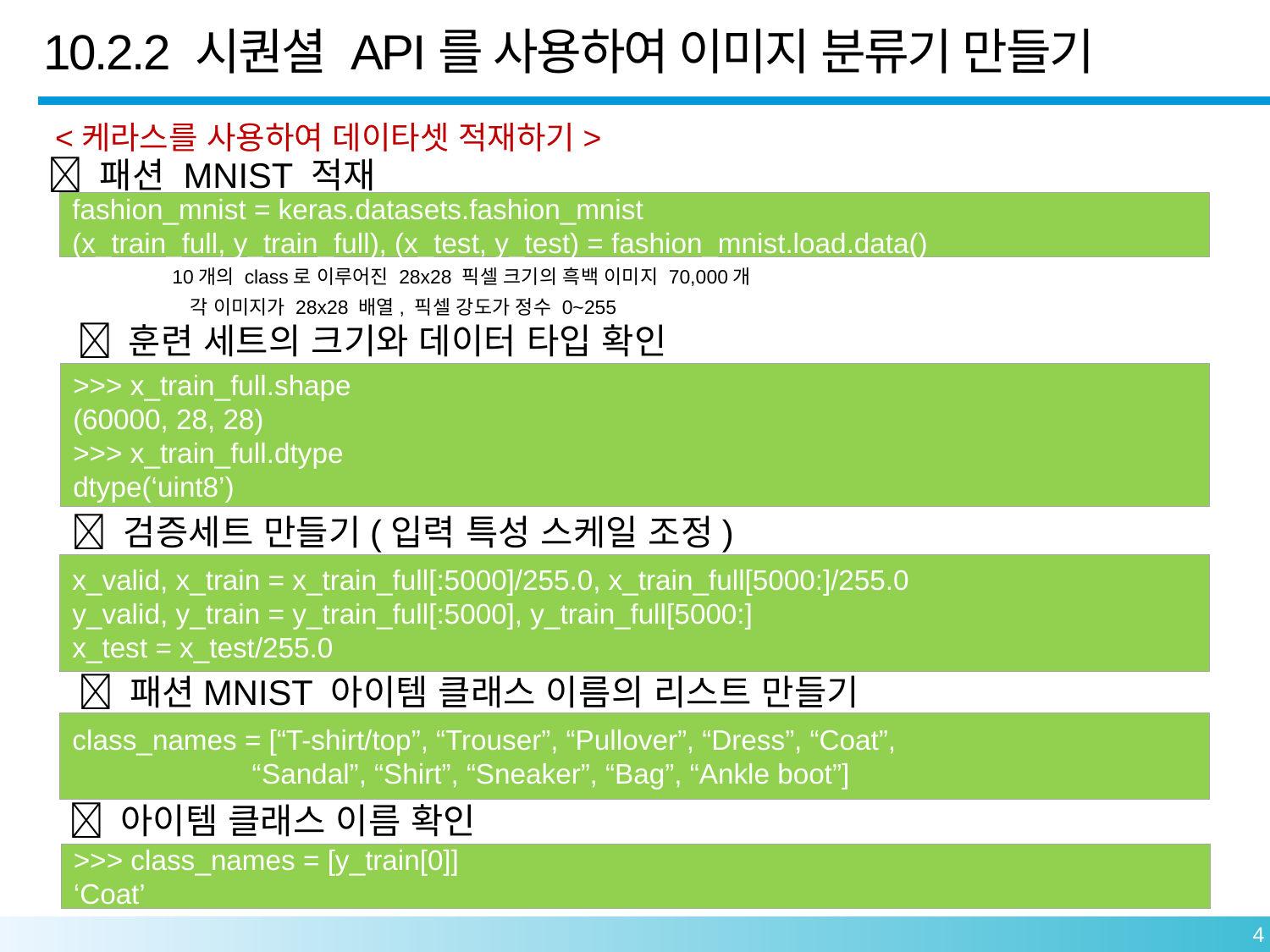

10.2.2 시퀀셜 API를 사용하여 이미지 분류기 만들기
<케라스를 사용하여 데이타셋 적재하기>
♣ 패션 MNIST 적재
fashion_mnist = keras.datasets.fashion_mnist
(x_train_full, y_train_full), (x_test, y_test) = fashion_mnist.load.data()
                  10개의 class로 이루어진 28x28 픽셀 크기의 흑백 이미지 70,000개
각 이미지가 28x28 배열, 픽셀 강도가 정수 0~255
♣ 훈련 세트의 크기와 데이터 타입 확인
>>> x_train_full.shape
(60000, 28, 28)
>>> x_train_full.dtype
dtype(‘uint8’)
♣ 검증세트 만들기(입력 특성 스케일 조정)
x_valid, x_train = x_train_full[:5000]/255.0, x_train_full[5000:]/255.0
y_valid, y_train = y_train_full[:5000], y_train_full[5000:]
x_test = x_test/255.0
♣ 패션MNIST 아이템 클래스 이름의 리스트 만들기
class_names = [“T-shirt/top”, “Trouser”, “Pullover”, “Dress”, “Coat”,
                       “Sandal”, “Shirt”, “Sneaker”, “Bag”, “Ankle boot”]
♣ 아이템 클래스 이름 확인
>>> class_names = [y_train[0]]
‘Coat’
4